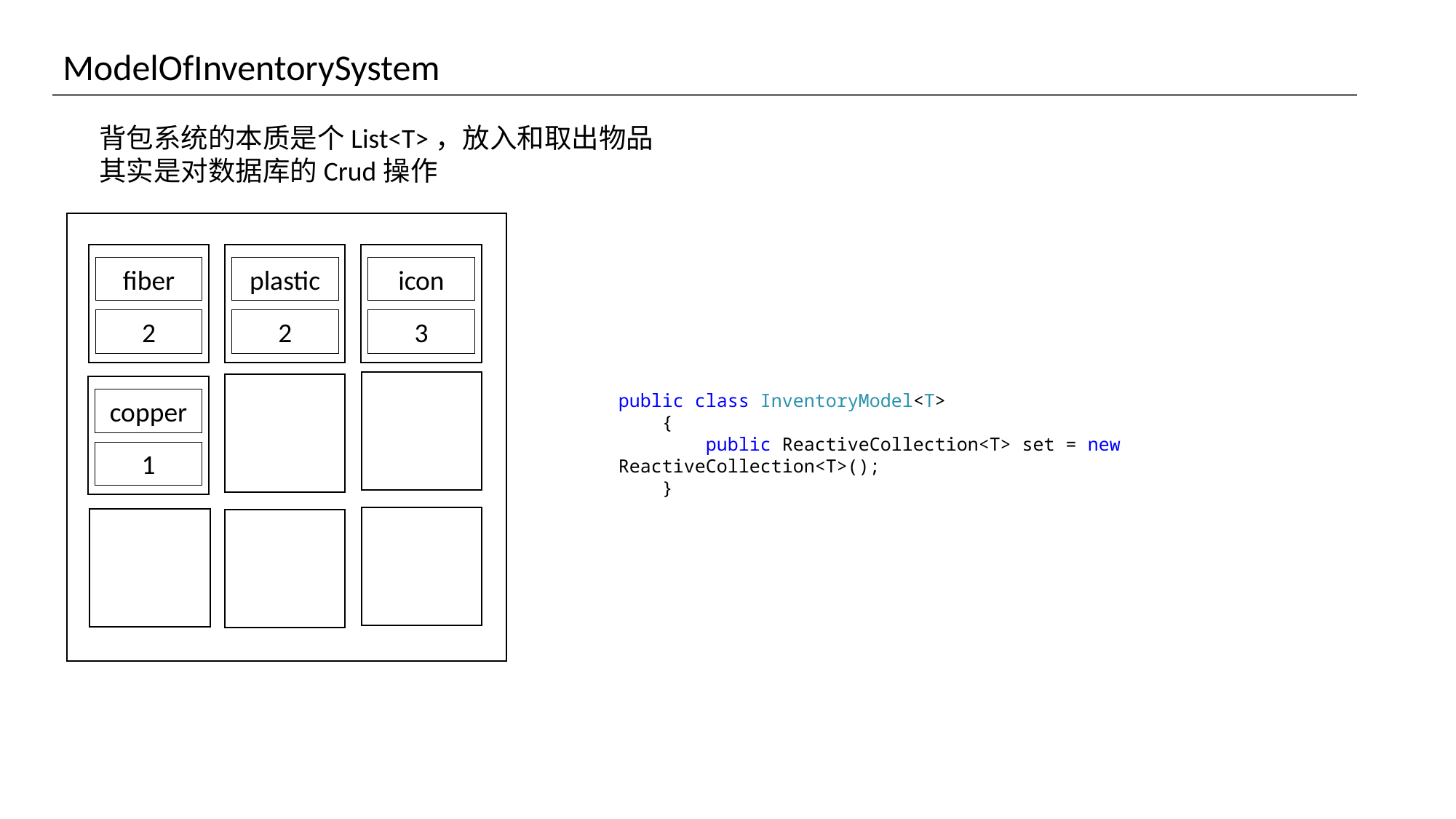

ModelOfInventorySystem
背包系统的本质是个List<T>，放入和取出物品其实是对数据库的Crud操作

fiber
plastic
icon
2
2
3

public class InventoryModel<T>
    {
        public ReactiveCollection<T> set = new ReactiveCollection<T>();
    }
copper
1